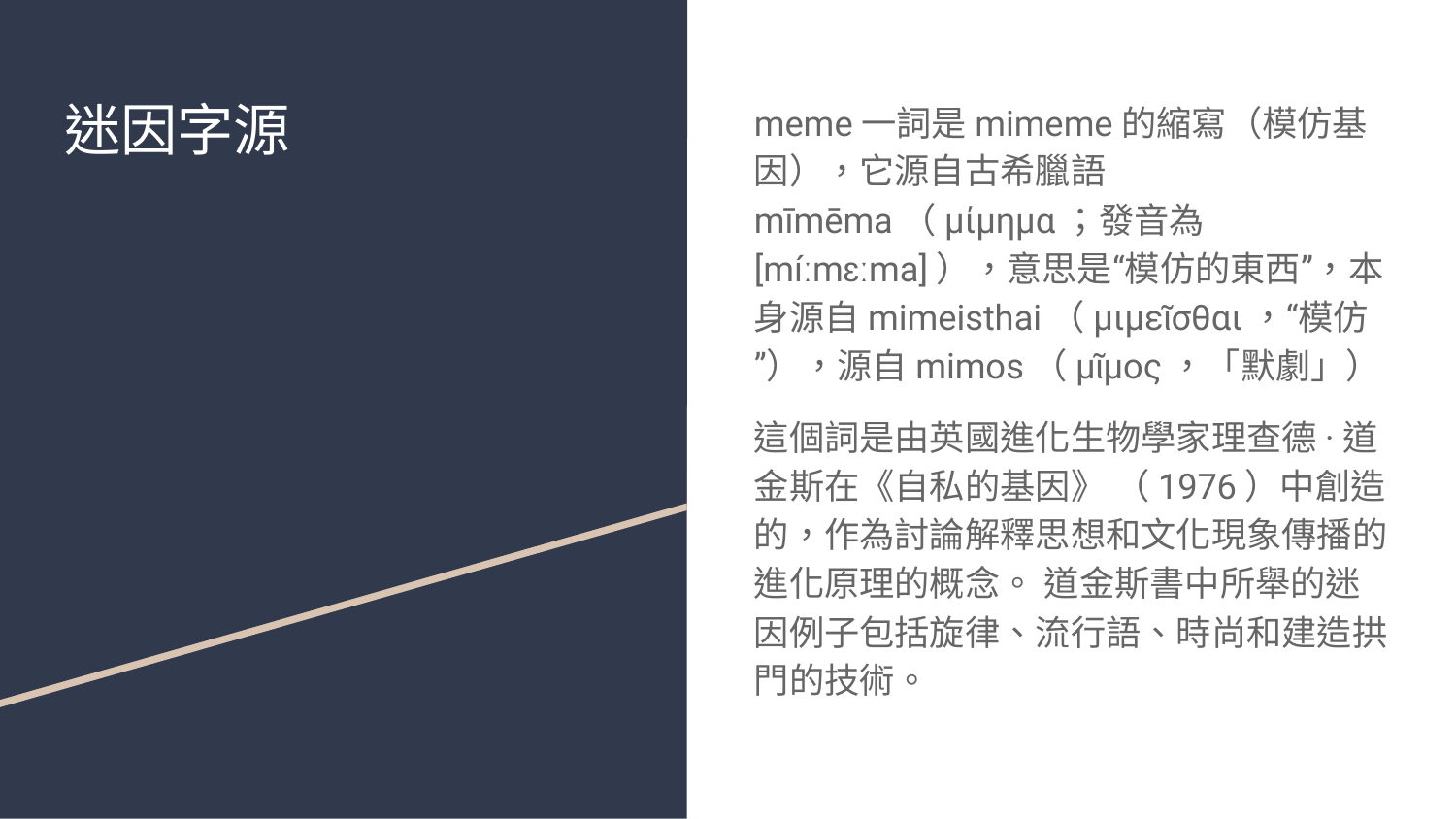

# 迷因字源
meme一詞是mimeme的縮寫（模仿基因），它源自古希臘語mīmēma（μίμημα；發音為[míːmɛːma]），意思是“模仿的東西”，本身源自mimeisthai（μιμεῖσθαι，“模仿”），源自mimos（μῖμος，「默劇」）
這個詞是由英國進化生物學家理查德·道金斯在《自私的基因》 （1976）中創造的，作為討論解釋思想和文化現象傳播的進化原理的概念。 道金斯書中所舉的迷因例子包括旋律、流行語、時尚和建造拱門的技術。